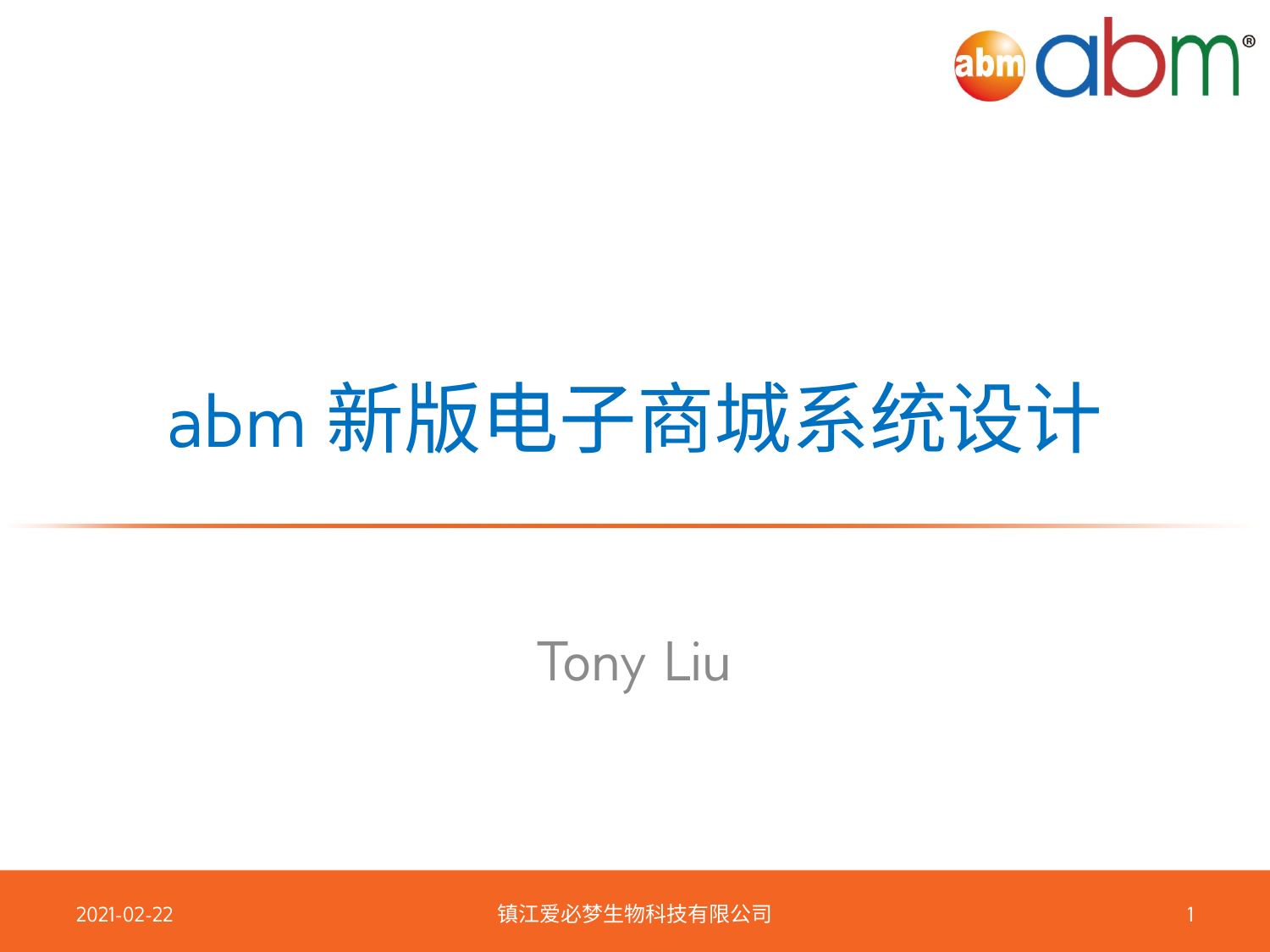

# abm新版电子商城系统设计

Tony Liu
2021-02-22
镇江爱必梦生物科技有限公司
1